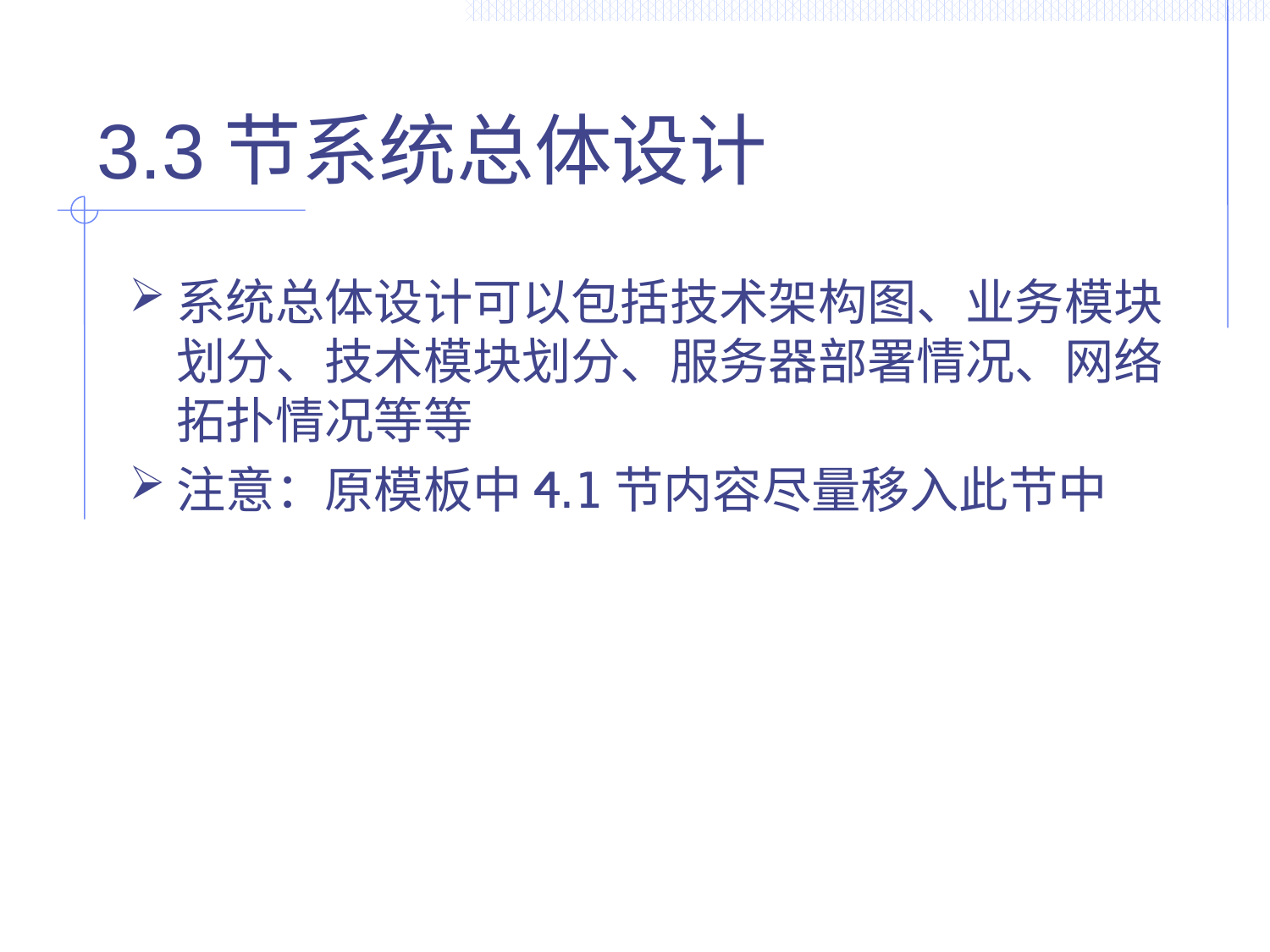

# 3.3节系统总体设计
系统总体设计可以包括技术架构图、业务模块划分、技术模块划分、服务器部署情况、网络拓扑情况等等
注意：原模板中4.1节内容尽量移入此节中